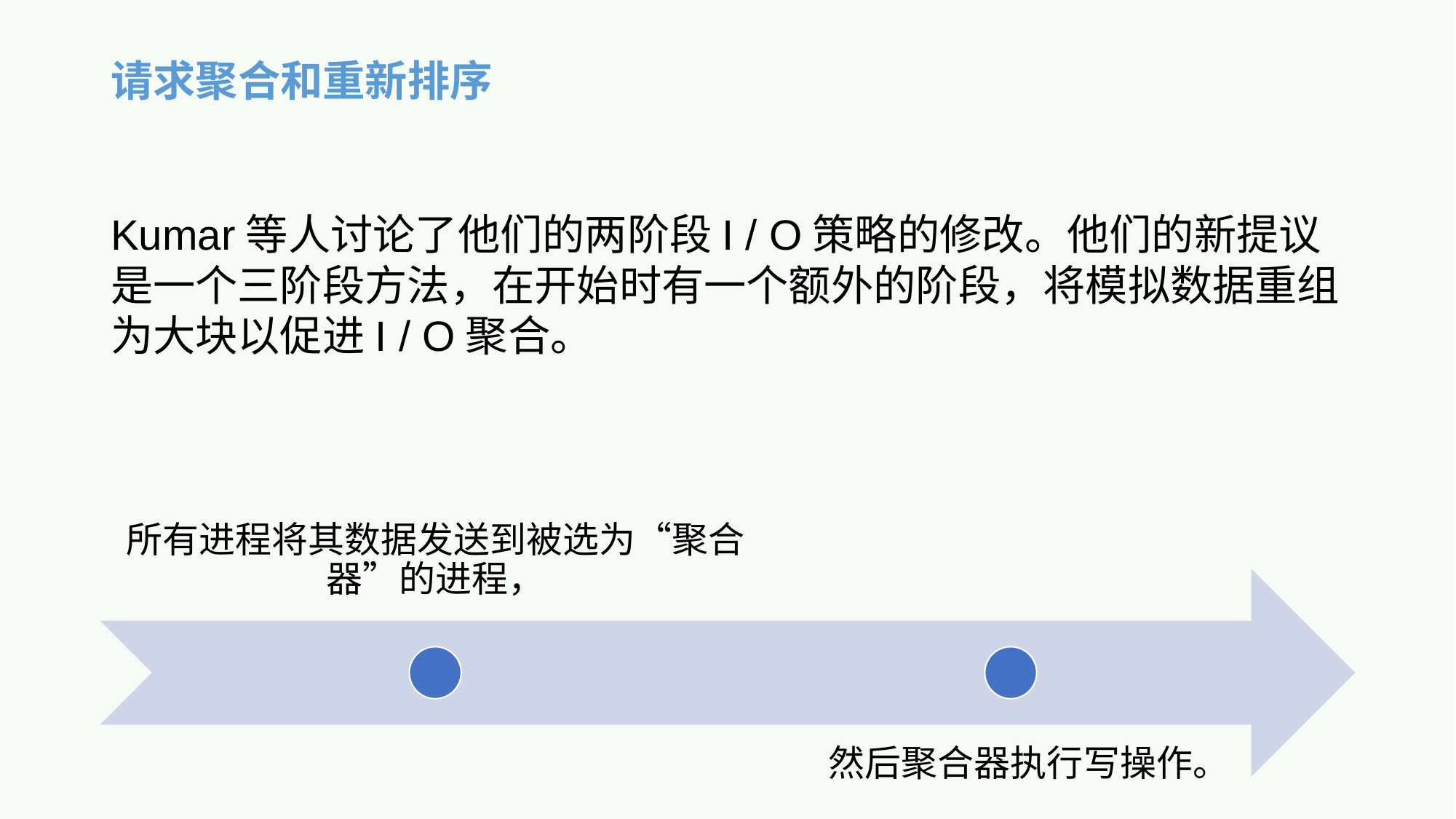

# 请求聚合和重新排序
Kumar等人讨论了他们的两阶段I / O策略的修改。他们的新提议是一个三阶段方法，在开始时有一个额外的阶段，将模拟数据重组为大块以促进I / O聚合。
所有进程将其数据发送到被选为“聚合器”的进程，
然后聚合器执行写操作。